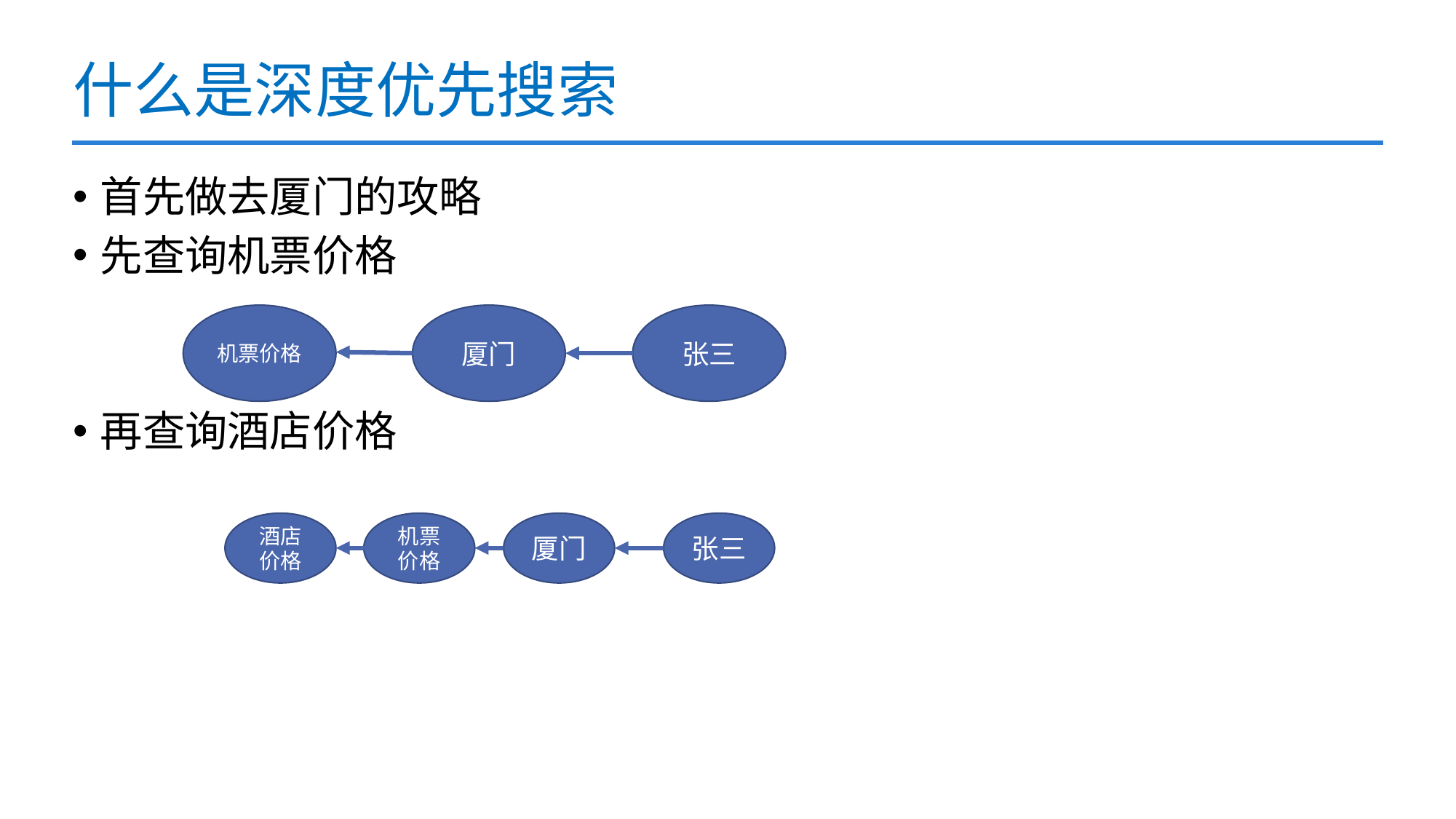

# 什么是深度优先搜索
首先做去厦门的攻略
先查询机票价格

再查询酒店价格
机票价格
厦门
张三
酒店价格
机票价格
厦门
张三